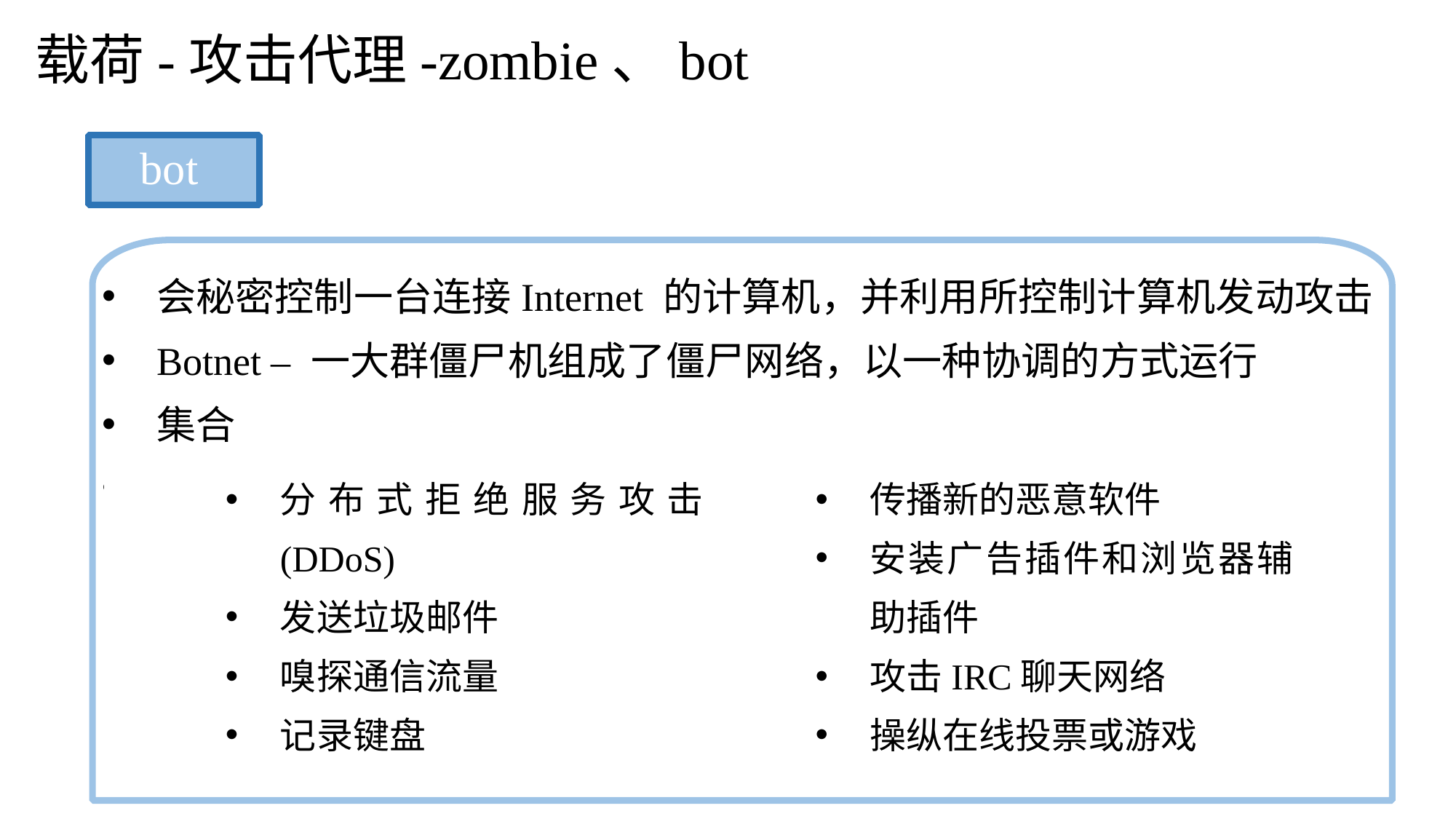

载荷-攻击代理-zombie、bot

bot
会秘密控制一台连接Internet 的计算机，并利用所控制计算机发动攻击
Botnet – 一大群僵尸机组成了僵尸网络，以一种协调的方式运行
集合
用途：
分布式拒绝服务攻击 (DDoS)
发送垃圾邮件
嗅探通信流量
记录键盘
传播新的恶意软件
安装广告插件和浏览器辅助插件
攻击IRC聊天网络
操纵在线投票或游戏